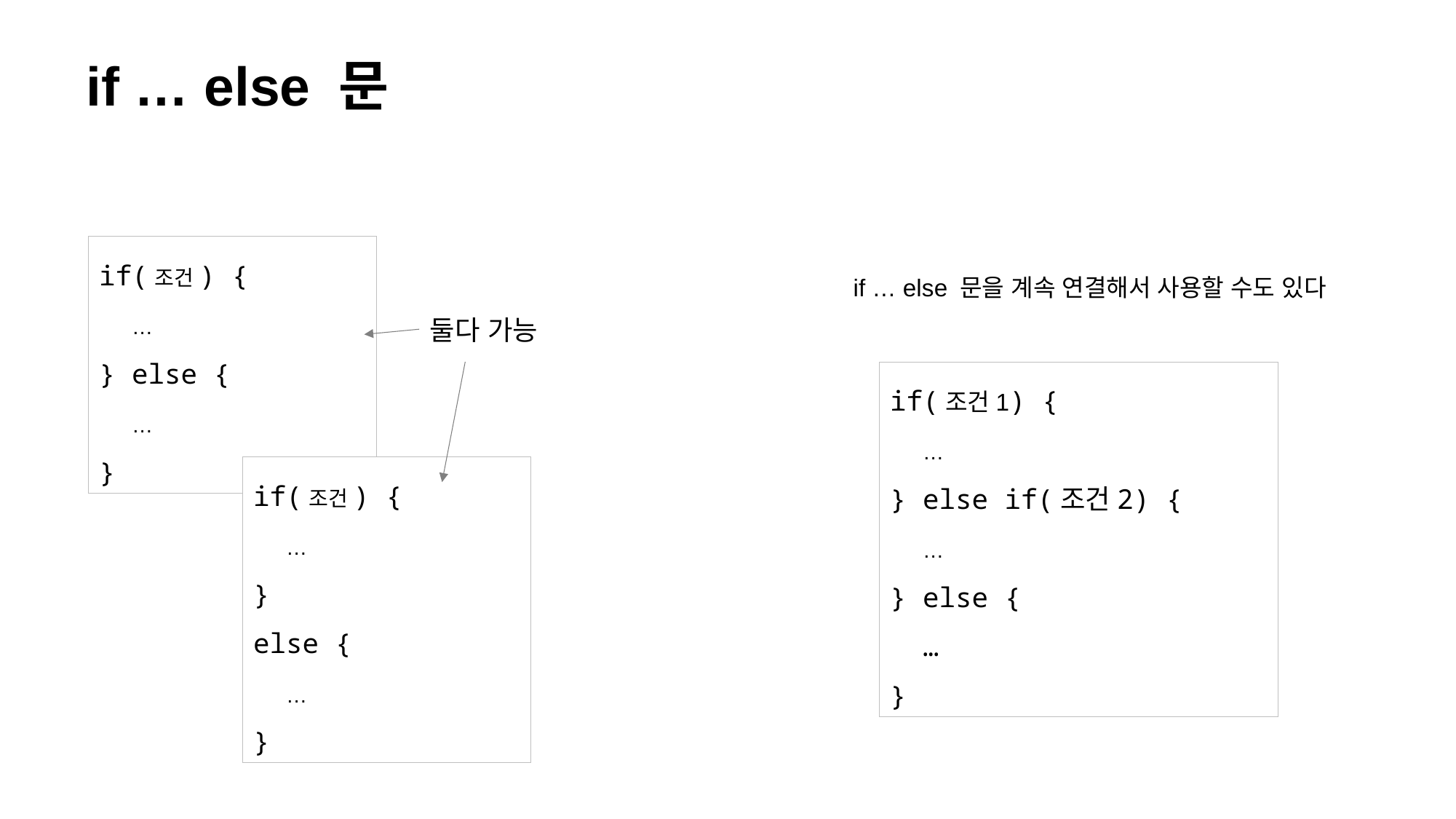

# if … else 문
if(조건) {
  …
} else {
  …
}
if … else 문을 계속 연결해서 사용할 수도 있다
둘다 가능
if(조건1) {
  …
} else if(조건2) {
  …
} else {
  …
}
if(조건) {
  …
}
else {
  …
}